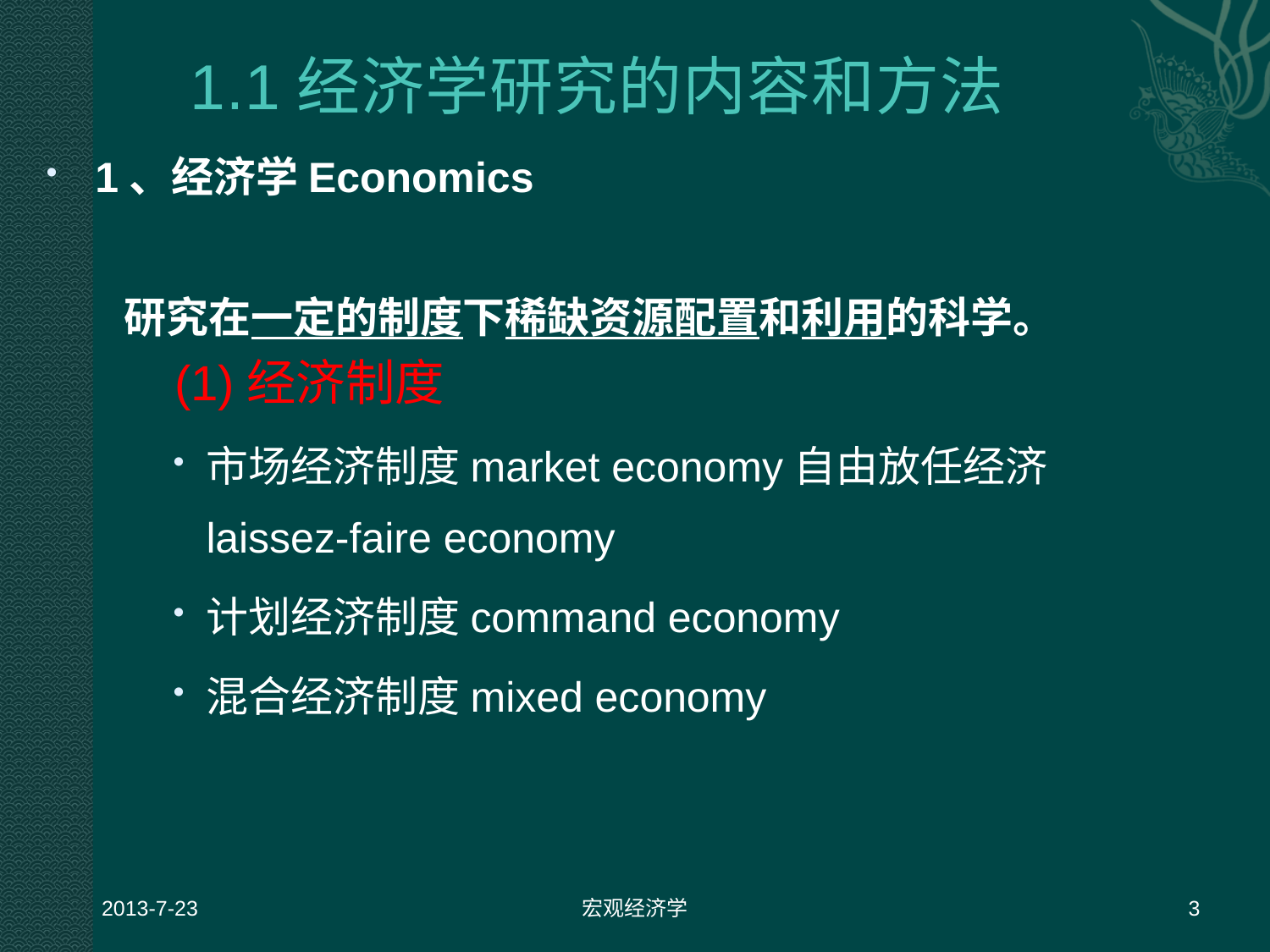

# 1.1经济学研究的内容和方法
1、经济学Economics
       研究在一定的制度下稀缺资源配置和利用的科学。
(1)经济制度
市场经济制度market economy自由放任经济laissez-faire economy
计划经济制度command economy
混合经济制度mixed economy
2013-7-23
宏观经济学
3